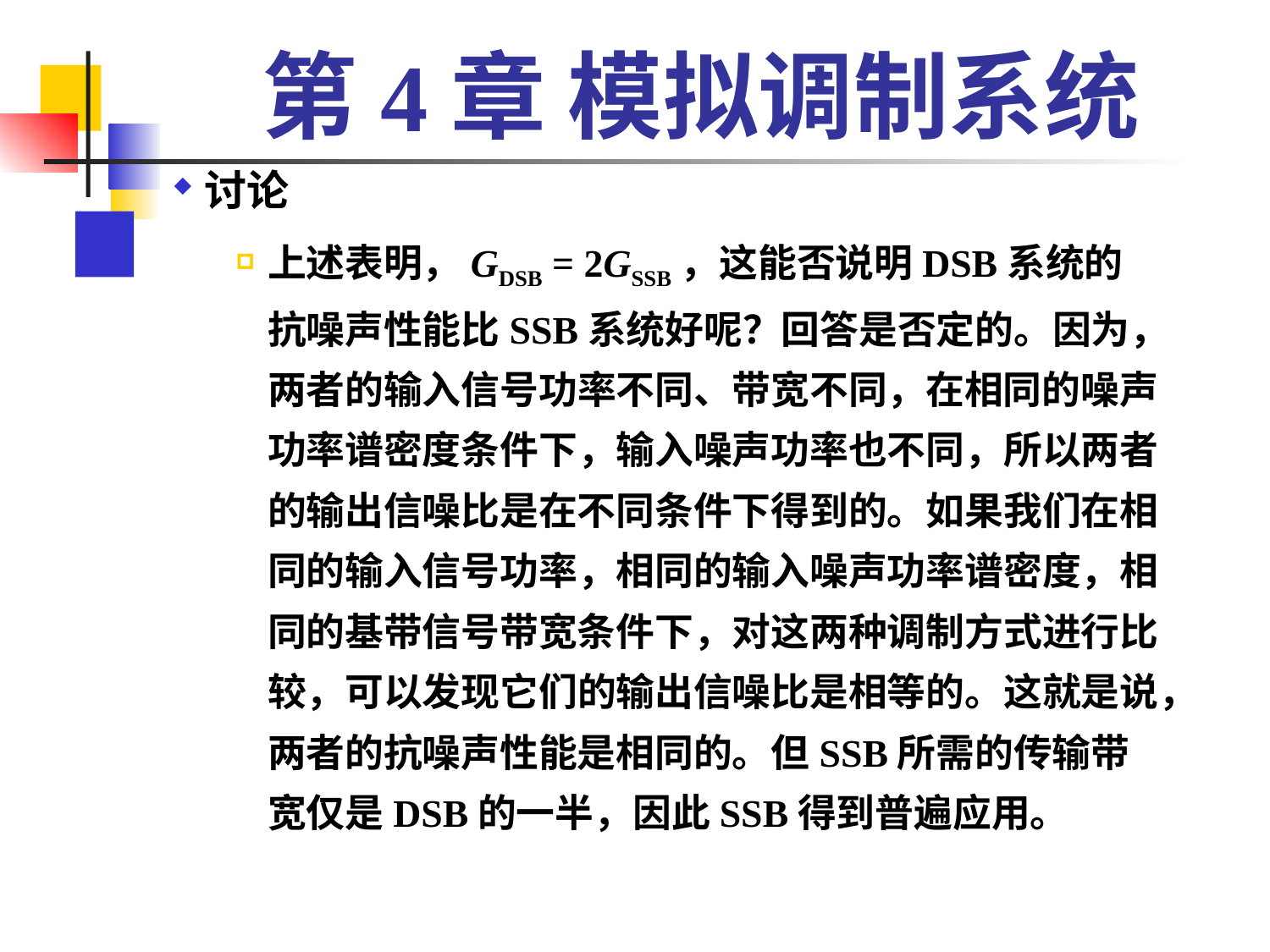

# 第4章 模拟调制系统
讨论
上述表明，GDSB = 2GSSB，这能否说明DSB系统的抗噪声性能比SSB系统好呢？回答是否定的。因为，两者的输入信号功率不同、带宽不同，在相同的噪声功率谱密度条件下，输入噪声功率也不同，所以两者的输出信噪比是在不同条件下得到的。如果我们在相同的输入信号功率，相同的输入噪声功率谱密度，相同的基带信号带宽条件下，对这两种调制方式进行比较，可以发现它们的输出信噪比是相等的。这就是说，两者的抗噪声性能是相同的。但SSB所需的传输带宽仅是DSB的一半，因此SSB得到普遍应用。
47